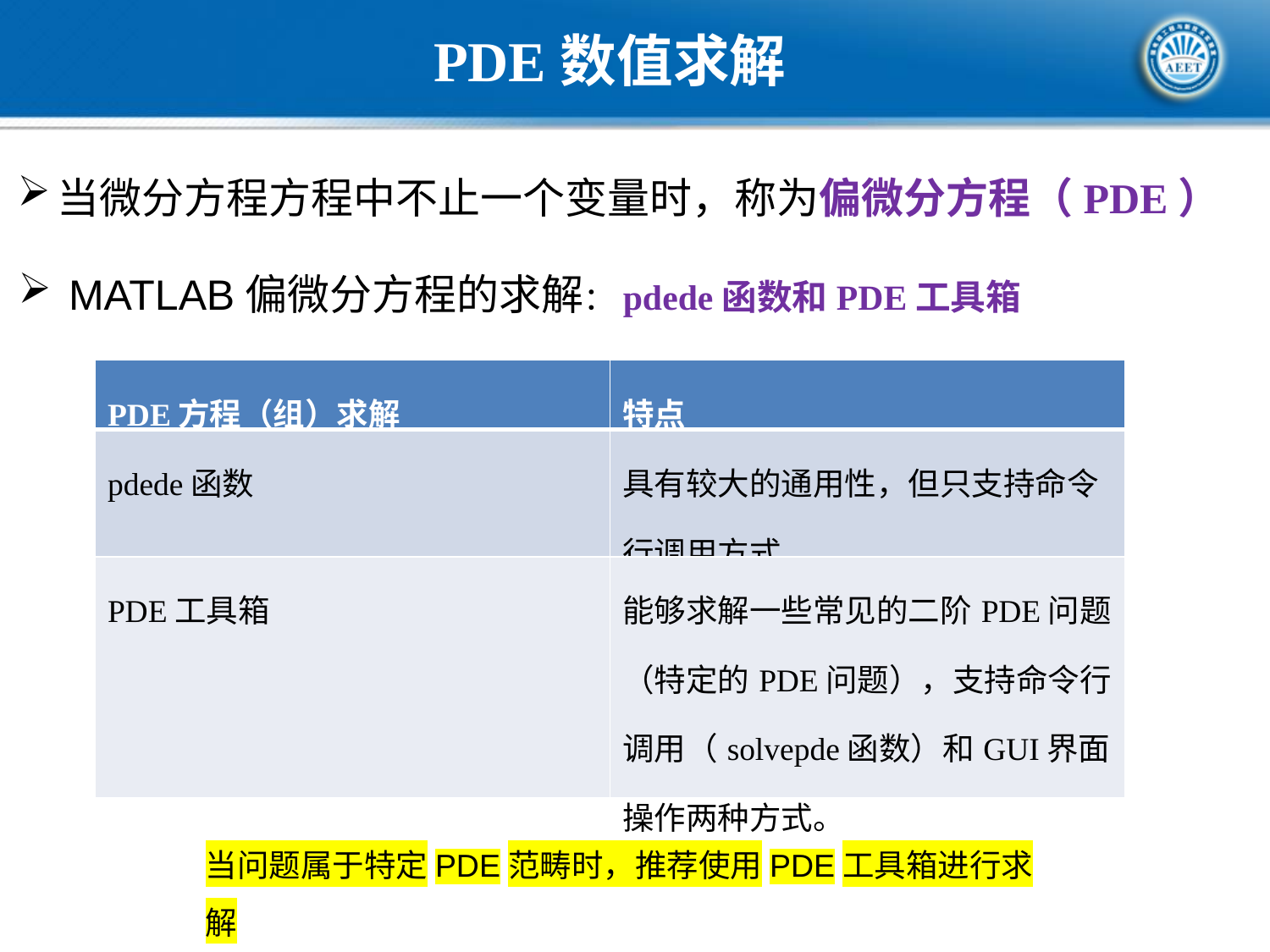

PDE数值求解
当微分方程方程中不止一个变量时，称为偏微分方程（PDE）
 MATLAB偏微分方程的求解：pdede函数和PDE工具箱
| PDE方程（组）求解 | 特点 |
| --- | --- |
| pdede函数 | 具有较大的通用性，但只支持命令行调用方式 |
| PDE工具箱 | 能够求解一些常见的二阶PDE问题（特定的PDE问题），支持命令行调用（solvepde函数）和GUI界面操作两种方式。 |
当问题属于特定PDE范畴时，推荐使用PDE工具箱进行求解